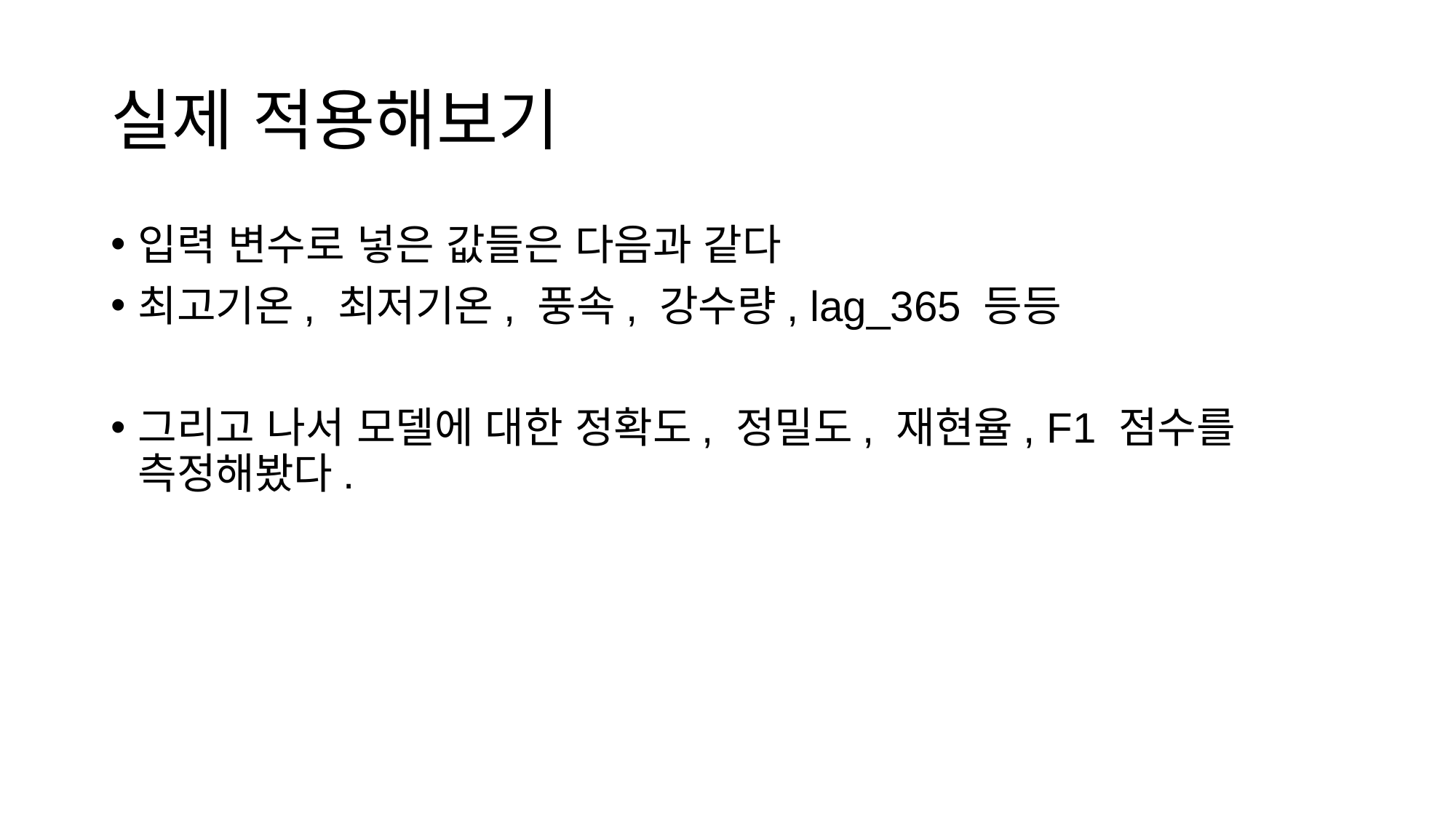

# 실제 적용해보기
입력 변수로 넣은 값들은 다음과 같다
최고기온, 최저기온, 풍속, 강수량, lag_365 등등

그리고 나서 모델에 대한 정확도, 정밀도, 재현율, F1 점수를 측정해봤다.